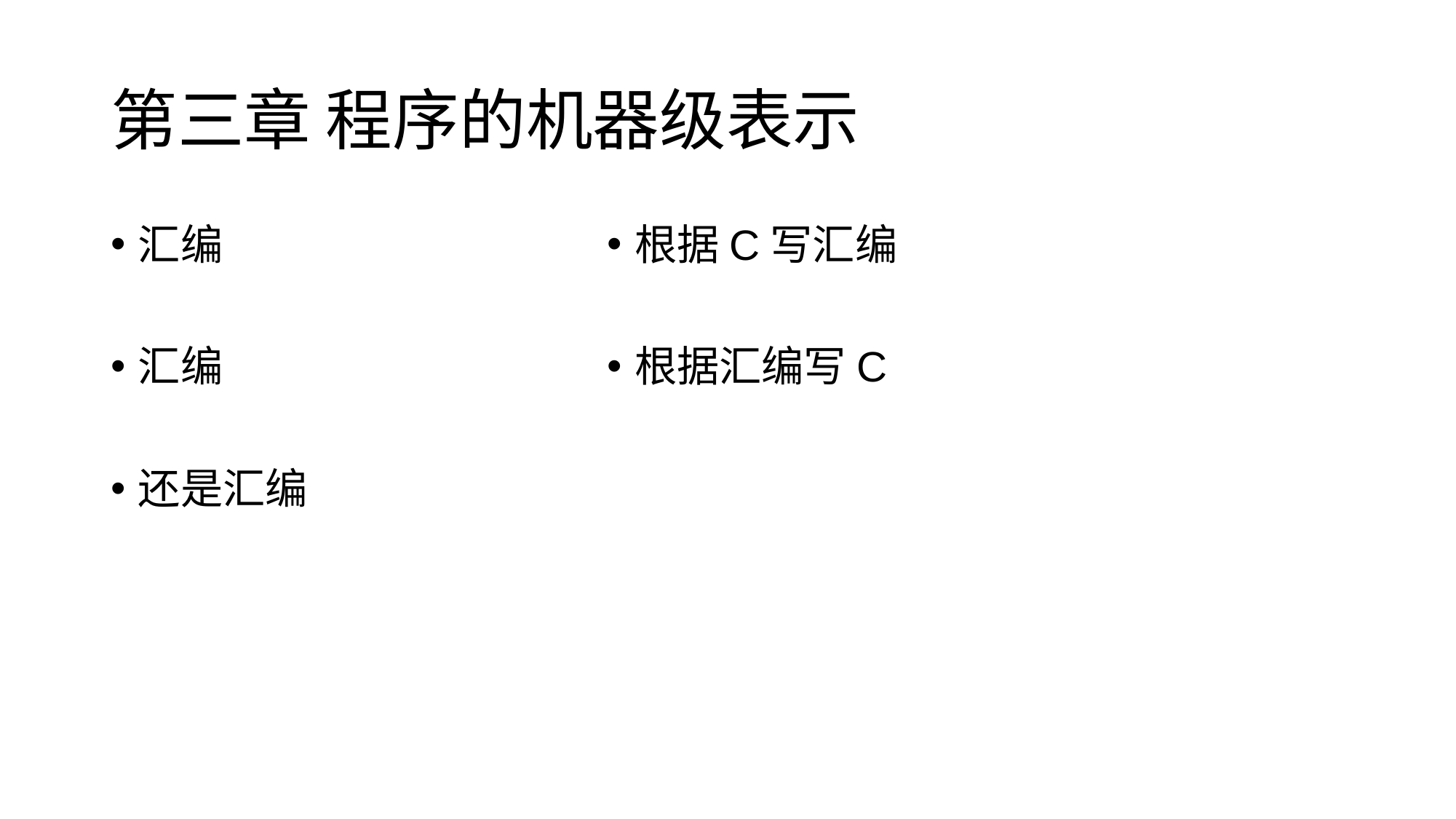

# 第三章 程序的机器级表示
汇编

汇编

还是汇编
根据C写汇编

根据汇编写C